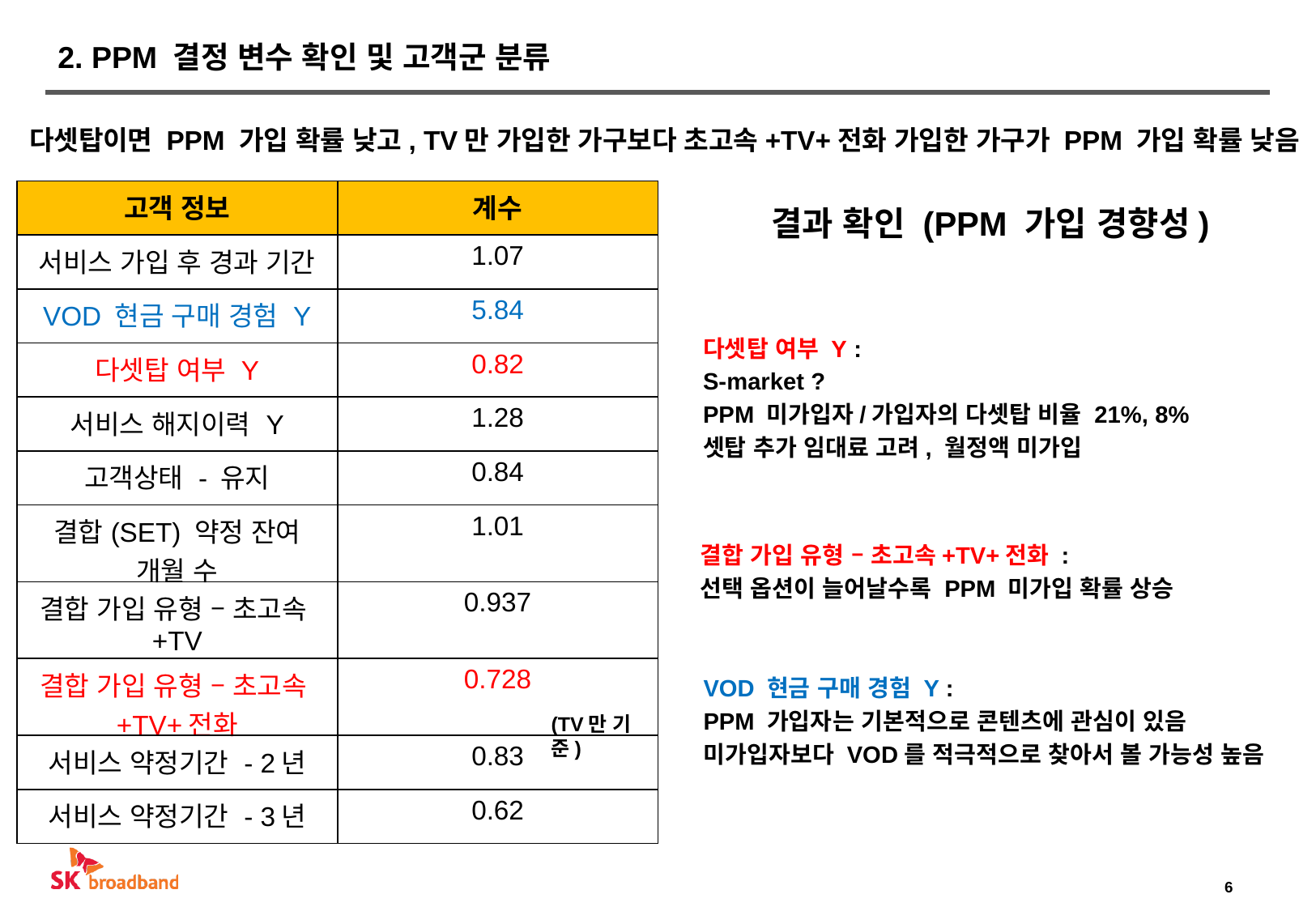

# 2. PPM 결정 변수 확인 및 고객군 분류
다셋탑이면 PPM 가입 확률 낮고, TV만 가입한 가구보다 초고속+TV+전화 가입한 가구가 PPM 가입 확률 낮음
| 고객 정보 | 계수 |
| --- | --- |
| 서비스 가입 후 경과 기간 | 1.07 |
| VOD 현금 구매 경험 Y | 5.84 |
| 다셋탑 여부 Y | 0.82 |
| 서비스 해지이력 Y | 1.28 |
| 고객상태 - 유지 | 0.84 |
| 결합(SET) 약정 잔여 개월 수 | 1.01 |
| 결합 가입 유형 – 초고속+TV | 0.937 |
| 결합 가입 유형 – 초고속+TV+전화 | 0.728 |
| 서비스 약정기간 - 2년 | 0.83 |
| 서비스 약정기간 - 3년 | 0.62 |
결과 확인 (PPM 가입 경향성)
다셋탑 여부 Y :
S-market ?
PPM 미가입자/가입자의 다셋탑 비율 21%, 8%
셋탑 추가 임대료 고려, 월정액 미가입
결합 가입 유형 – 초고속+TV+전화 :
선택 옵션이 늘어날수록 PPM 미가입 확률 상승
VOD 현금 구매 경험 Y :
PPM 가입자는 기본적으로 콘텐츠에 관심이 있음
미가입자보다 VOD를 적극적으로 찾아서 볼 가능성 높음
(TV만 기준)